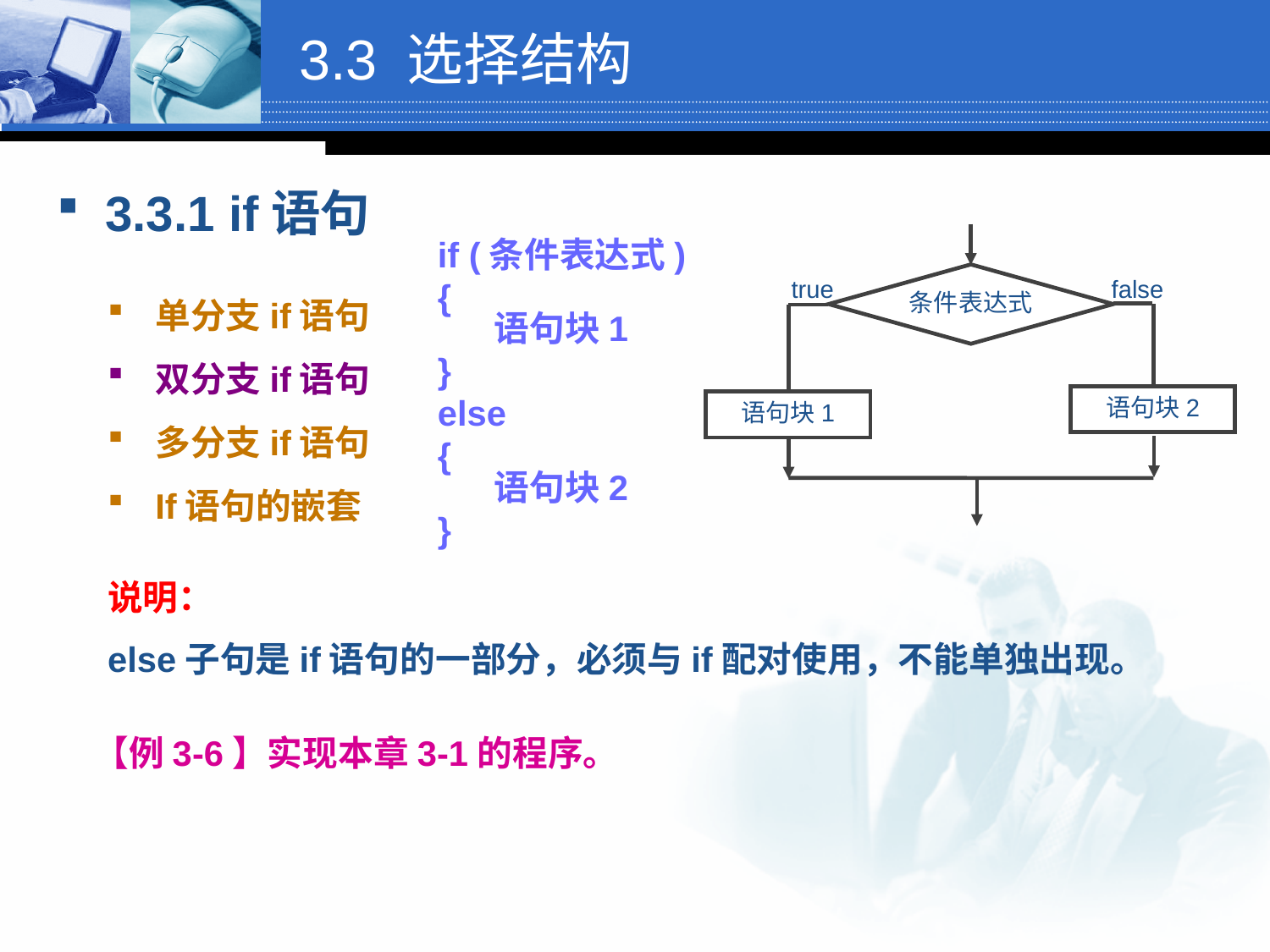

3.3 选择结构
3.3.1 if语句
条件表达式
true
false
语句块2
语句块1

if (条件表达式)
{
      语句块1
}
else
{
      语句块2
}
单分支if语句
双分支if语句
多分支if语句
If语句的嵌套
说明：
else子句是if语句的一部分，必须与if配对使用，不能单独出现。
【例3-6】实现本章3-1的程序。